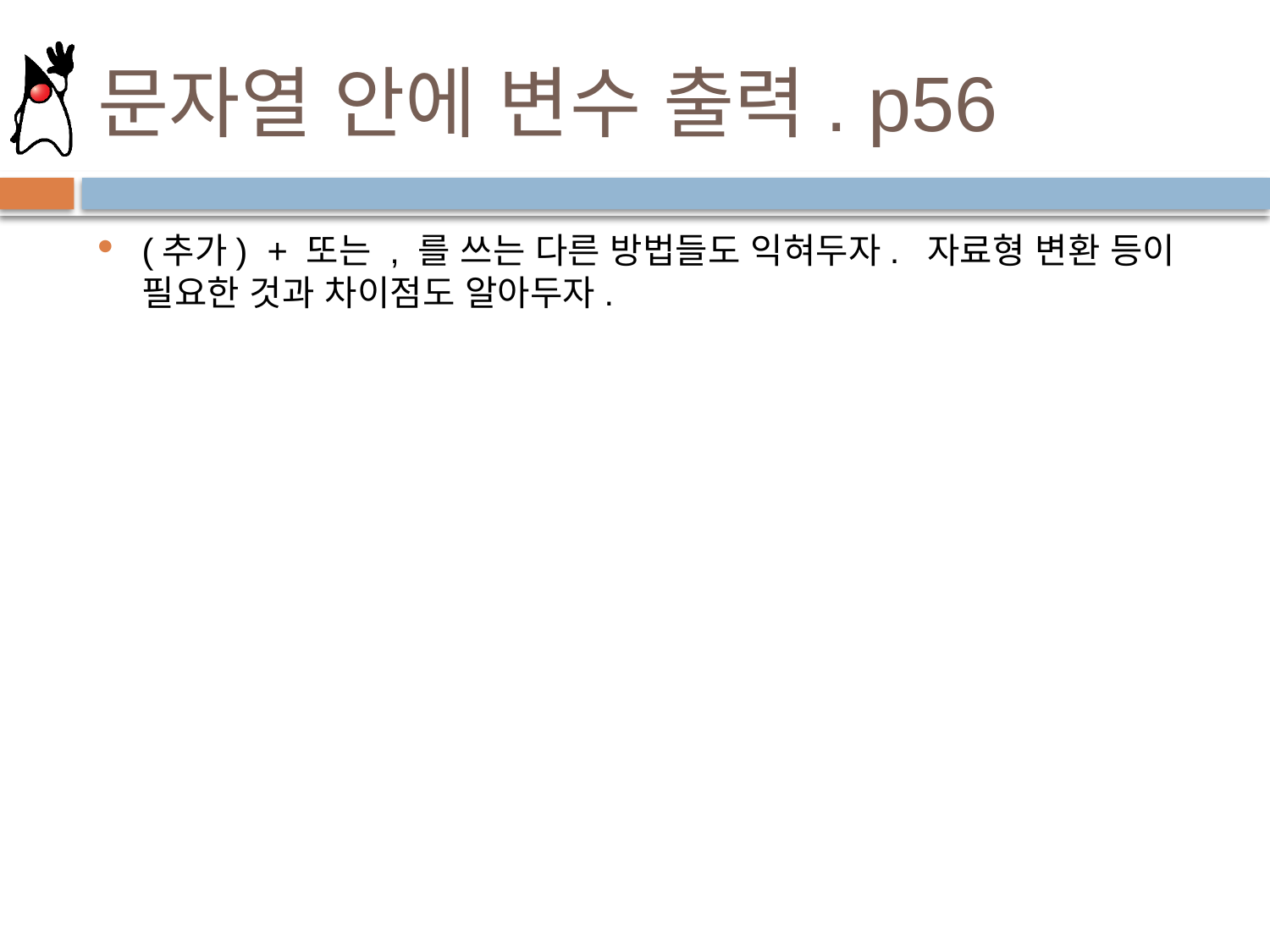

# 문자열 안에 변수 출력. p56
(추가)  + 또는 , 를 쓰는 다른 방법들도 익혀두자.  자료형 변환 등이 필요한 것과 차이점도 알아두자.